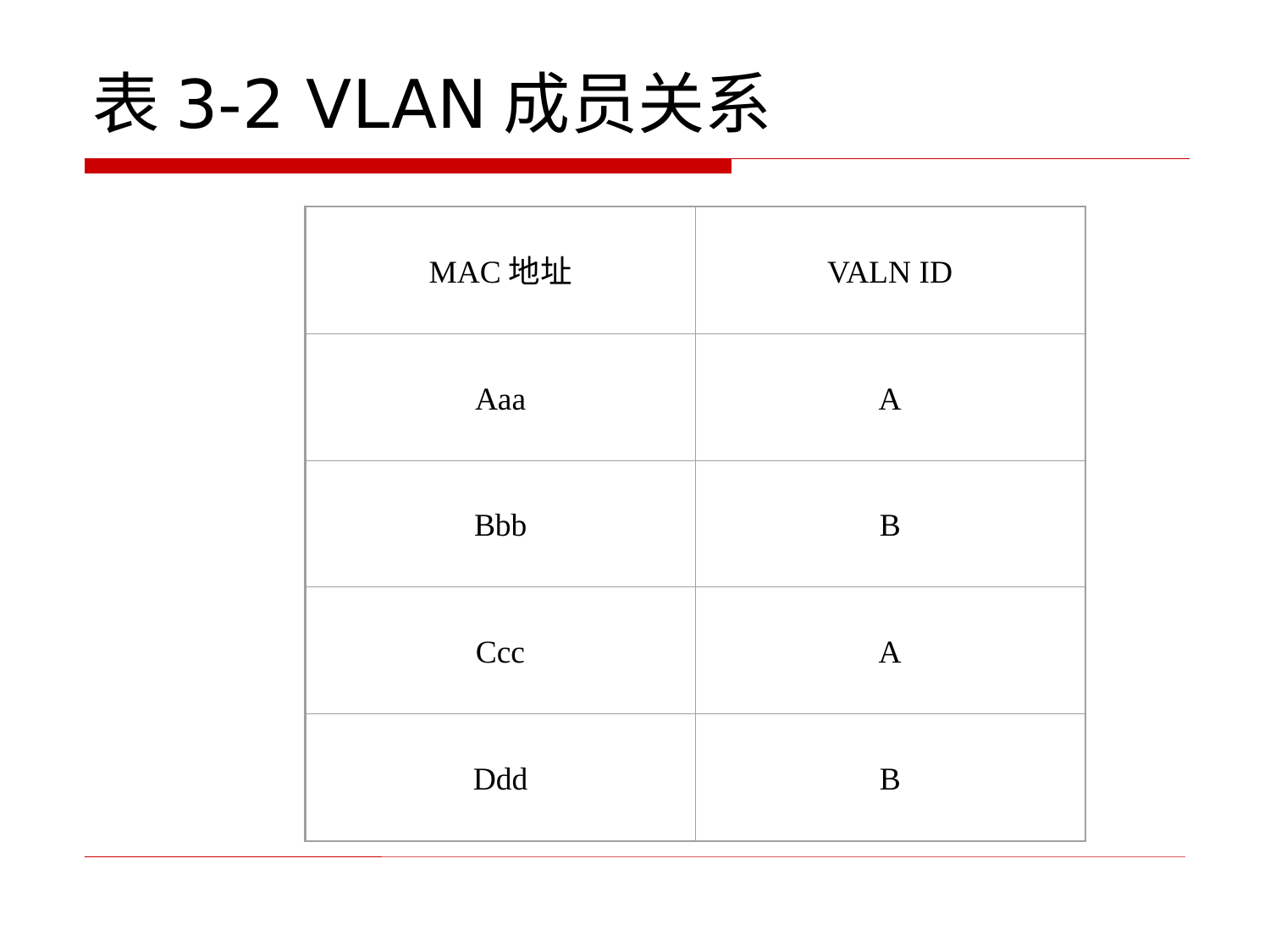

# 表3-2 VLAN成员关系

MAC地址

VALN ID

Aaa

A

Bbb

B

Ccc

A

Ddd

B